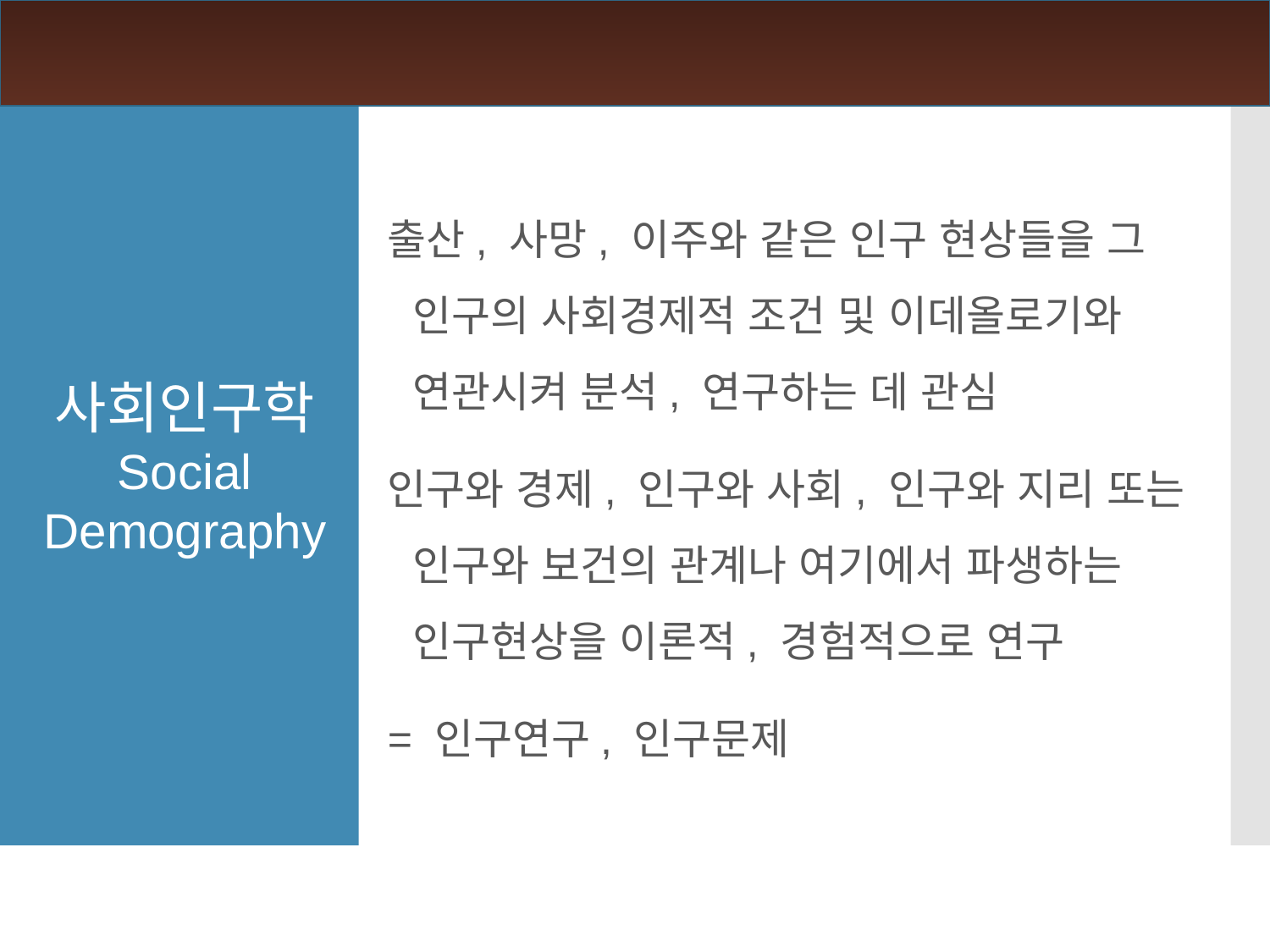

출산, 사망, 이주와 같은 인구 현상들을 그 인구의 사회경제적 조건 및 이데올로기와 연관시켜 분석, 연구하는 데 관심
인구와 경제, 인구와 사회, 인구와 지리 또는 인구와 보건의 관계나 여기에서 파생하는 인구현상을 이론적, 경험적으로 연구
= 인구연구, 인구문제
사회인구학
Social
Demography